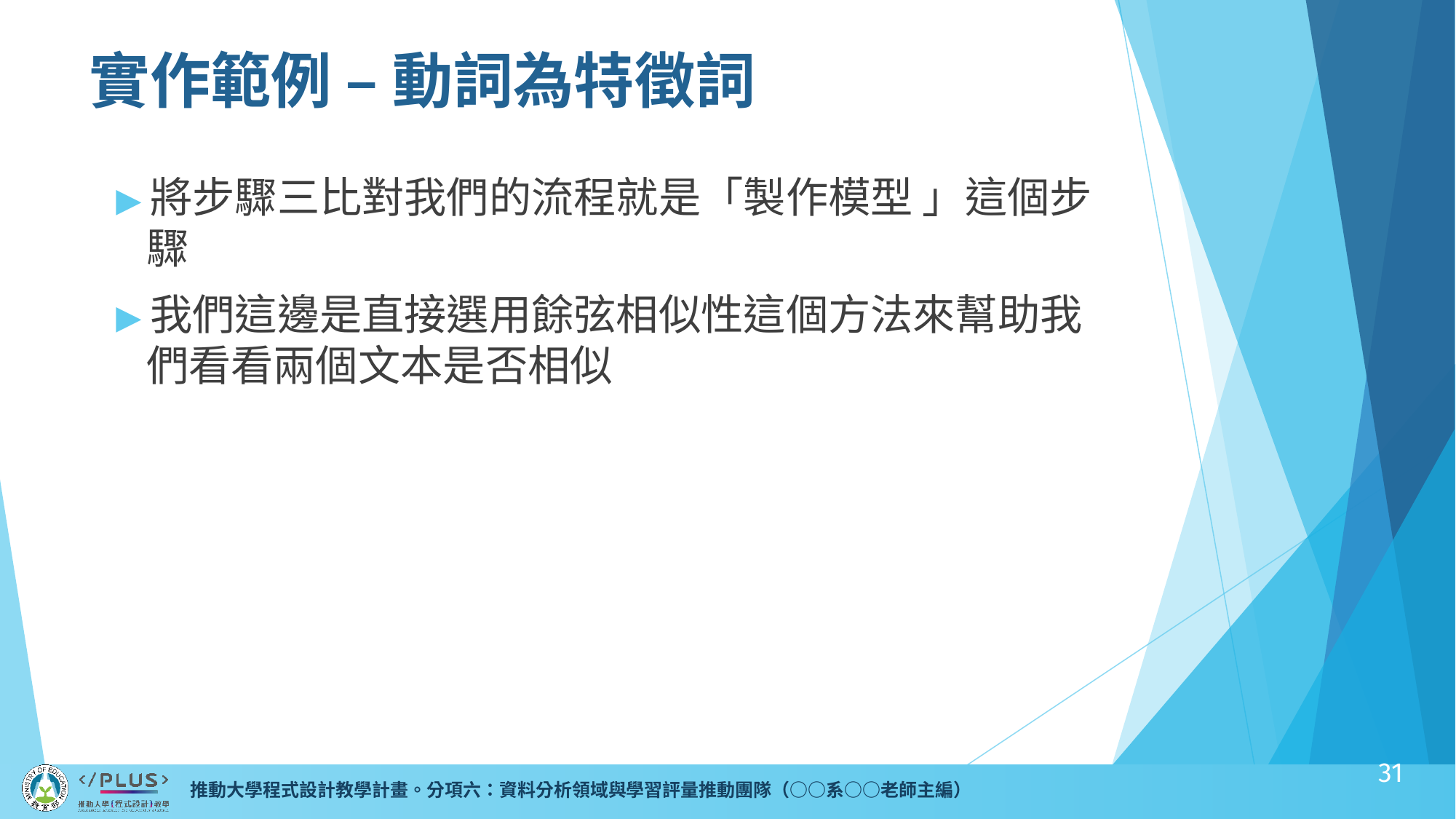

# 實作範例 – 動詞為特徵詞
將步驟三比對我們的流程就是「製作模型 」這個步驟
我們這邊是直接選用餘弦相似性這個方法來幫助我們看看兩個文本是否相似

31